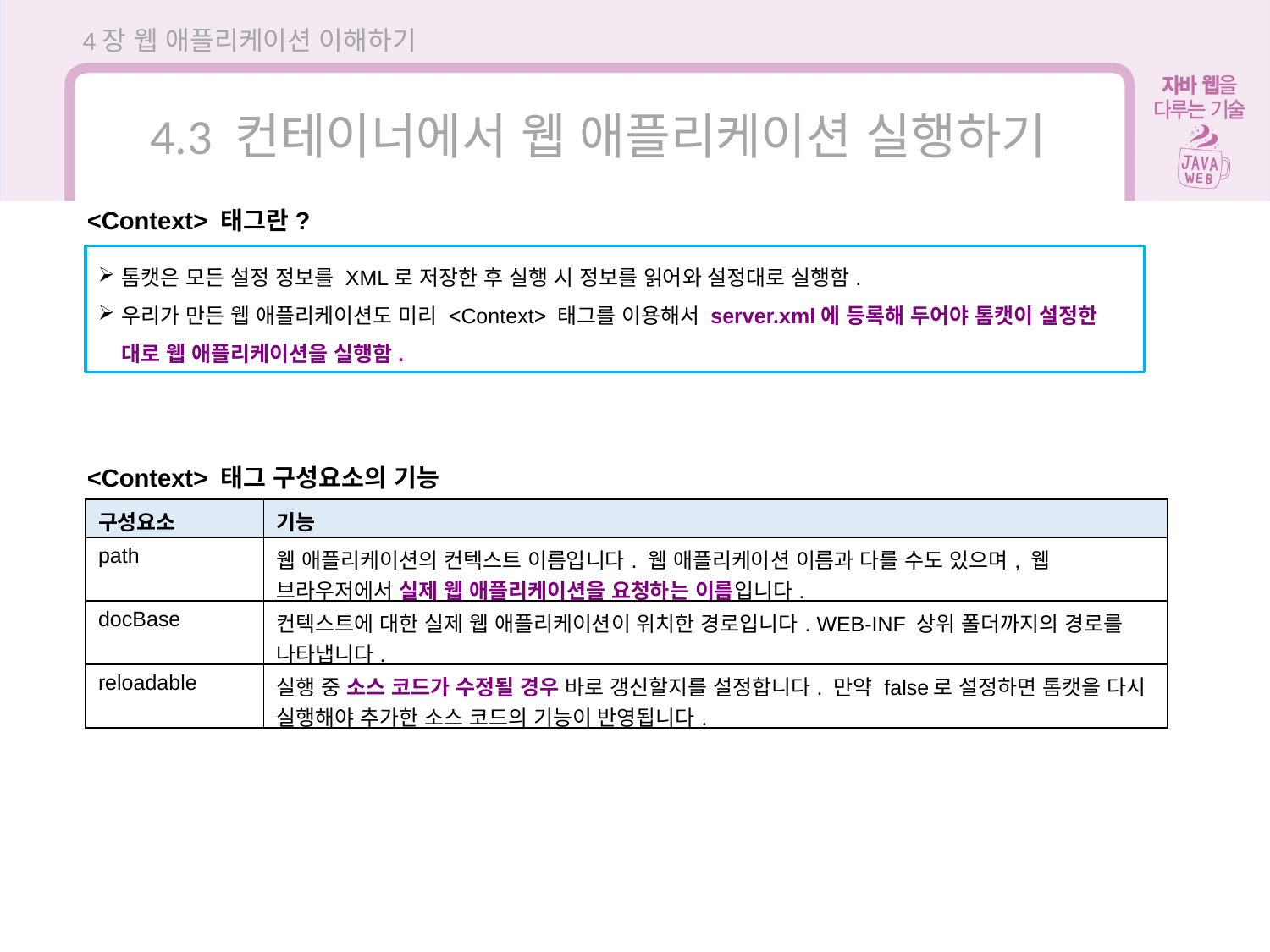

4장 웹 애플리케이션 이해하기
4.3 컨테이너에서 웹 애플리케이션 실행하기
<Context> 태그란?
톰캣은 모든 설정 정보를 XML로 저장한 후 실행 시 정보를 읽어와 설정대로 실행함.
우리가 만든 웹 애플리케이션도 미리 <Context> 태그를 이용해서 server.xml에 등록해 두어야 톰캣이 설정한 대로 웹 애플리케이션을 실행함.
<Context> 태그 구성요소의 기능
| 구성요소 | 기능 |
| --- | --- |
| path | 웹 애플리케이션의 컨텍스트 이름입니다. 웹 애플리케이션 이름과 다를 수도 있으며, 웹 브라우저에서 실제 웹 애플리케이션을 요청하는 이름입니다. |
| docBase | 컨텍스트에 대한 실제 웹 애플리케이션이 위치한 경로입니다. WEB-INF 상위 폴더까지의 경로를 나타냅니다. |
| reloadable | 실행 중 소스 코드가 수정될 경우 바로 갱신할지를 설정합니다. 만약 false로 설정하면 톰캣을 다시 실행해야 추가한 소스 코드의 기능이 반영됩니다. |